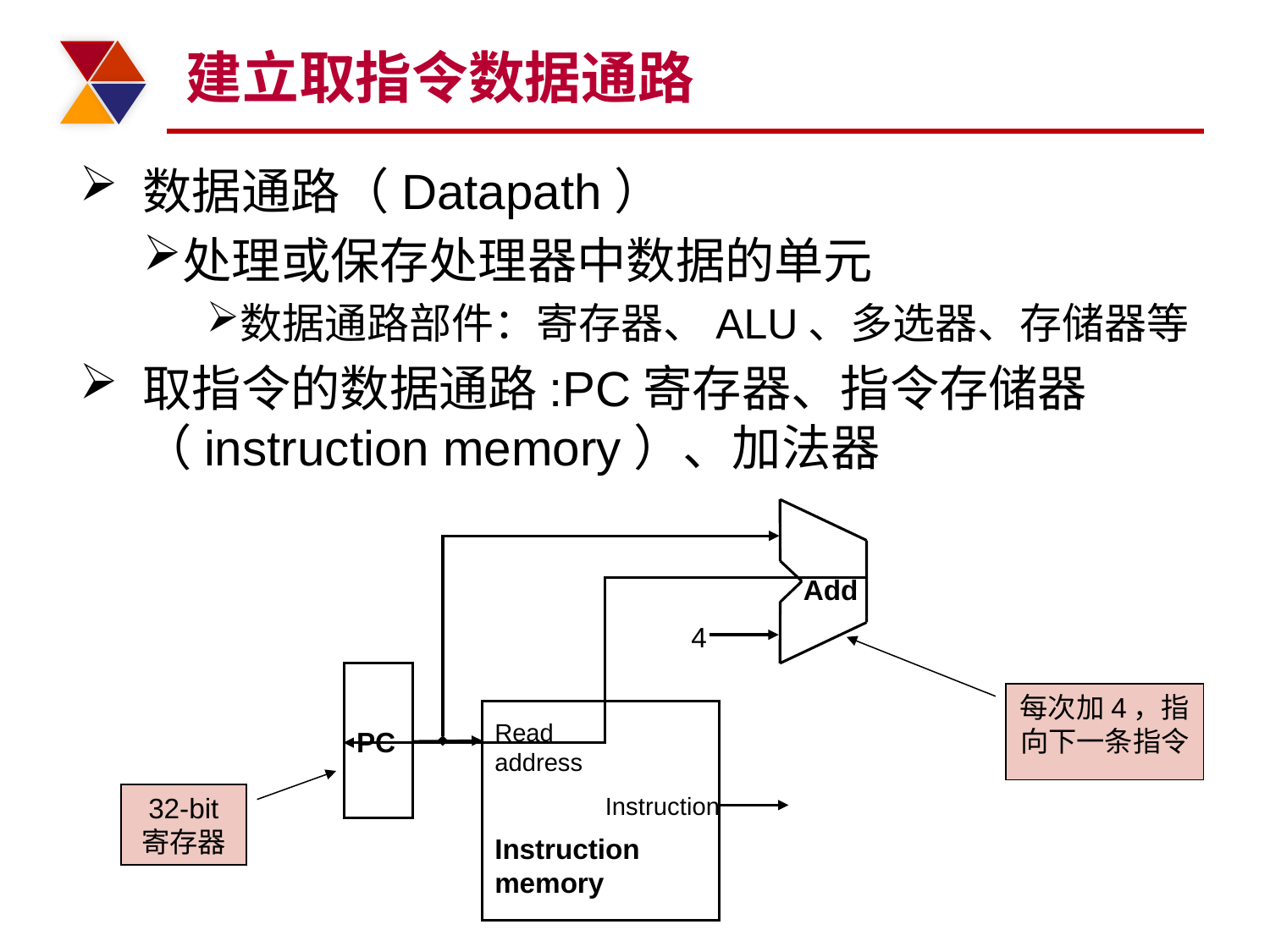

# 建立取指令数据通路
数据通路（Datapath）
处理或保存处理器中数据的单元
数据通路部件：寄存器、ALU、多选器、存储器等
取指令的数据通路:PC寄存器、指令存储器（instruction memory）、加法器

Add
4

PC
每次加4，指向下一条指令

Read
address
Instruction
Instruction
memory
32-bit 寄存器